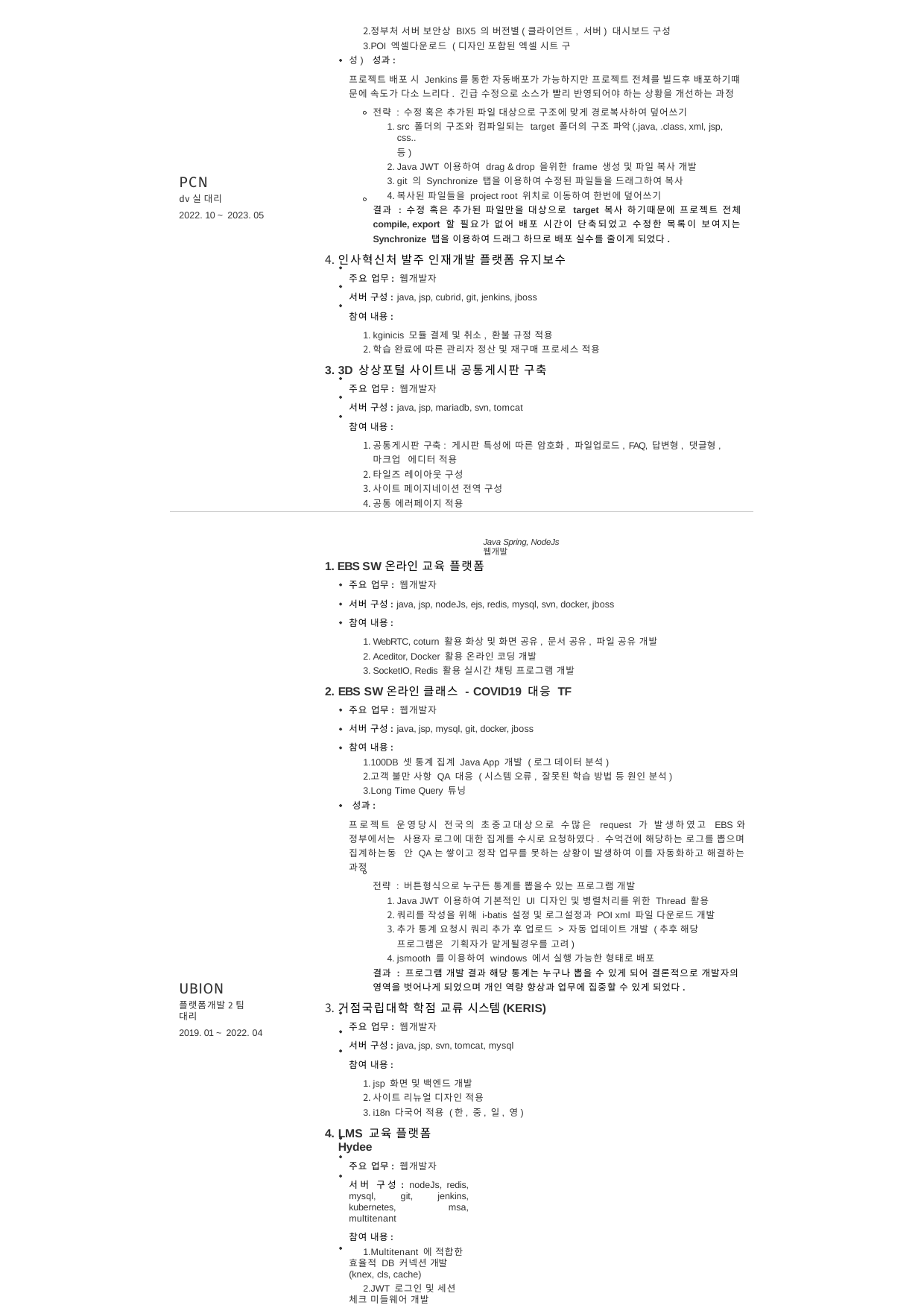

정부처 서버 보안상 BIX5 의 버전별(클라이언트, 서버) 대시보드 구성
POI 엑셀다운로드 (디자인 포함된 엑셀 시트 구성)  성과:
프로젝트 배포 시 Jenkins를 통한 자동배포가 가능하지만 프로젝트 전체를 빌드후 배포하기떄  문에 속도가 다소 느리다. 긴급 수정으로 소스가 빨리 반영되어야 하는 상황을 개선하는 과정
전략 : 수정 혹은 추가된 파일 대상으로 구조에 맞게 경로복사하여 덮어쓰기
src 폴더의 구조와 컴파일되는 target 폴더의 구조 파악(.java, .class, xml, jsp, css..
등)
Java JWT 이용하여 drag & drop 을위한 frame 생성 및 파일 복사 개발
git 의 Synchronize 탭을 이용하여 수정된 파일들을 드래그하여 복사
복사된 파일들을 project root 위치로 이동하여 한번에 덮어쓰기
결과 : 수정 혹은 추가된 파일만을 대상으로 target 복사 하기때문에 프로젝트 전체  compile, export 할 필요가 없어 배포 시간이 단축되었고 수정한 목록이 보여지는  Synchronize 탭을 이용하여 드래그 하므로 배포 실수를 줄이게 되었다.
인사혁신처 발주 인재개발 플랫폼 유지보수
주요 업무: 웹개발자
서버 구성: java, jsp, cubrid, git, jenkins, jboss
참여 내용:
kginicis 모듈 결제 및 취소, 환불 규정 적용
학습 완료에 따른 관리자 정산 및 재구매 프로세스 적용
3D 상상포털 사이트내 공통게시판 구축
주요 업무: 웹개발자
서버 구성: java, jsp, mariadb, svn, tomcat
참여 내용:
공통게시판 구축: 게시판 특성에 따른 암호화, 파일업로드, FAQ, 답변형, 댓글형, 마크업  에디터 적용
타일즈 레이아웃 구성
사이트 페이지네이션 전역 구성
공통 에러페이지 적용

PCN
dv실 대리
2022. 10 ~ 2023. 05

Java Spring, NodeJs 웹개발
EBS SW온라인 교육 플랫폼
주요 업무: 웹개발자
서버 구성: java, jsp, nodeJs, ejs, redis, mysql, svn, docker, jboss
참여 내용:
WebRTC, coturn 활용 화상 및 화면 공유, 문서 공유, 파일 공유 개발
Aceditor, Docker 활용 온라인 코딩 개발
SocketIO, Redis 활용 실시간 채팅 프로그램 개발
EBS SW온라인 클래스 - COVID19 대응 TF
주요 업무: 웹개발자
서버 구성: java, jsp, mysql, git, docker, jboss
참여 내용:
100DB 셋 통계 집계 Java App 개발 (로그 데이터 분석)
고객 불만 사항 QA 대응 (시스템 오류, 잘못된 학습 방법 등 원인 분석)
Long Time Query 튜닝  성과:
프로젝트 운영당시 전국의 초중고대상으로 수많은 request 가 발생하였고 EBS와 정부에서는  사용자 로그에 대한 집계를 수시로 요청하였다. 수억건에 해당하는 로그를 뽑으며 집계하는동  안 QA는 쌓이고 정작 업무를 못하는 상황이 발생하여 이를 자동화하고 해결하는 과정
전략 : 버튼형식으로 누구든 통계를 뽑을수 있는 프로그램 개발
Java JWT 이용하여 기본적인 UI 디자인 및 병렬처리를 위한 Thread 활용
쿼리를 작성을 위해 i-batis 설정 및 로그설정과 POI xml 파일 다운로드 개발
추가 통계 요청시 쿼리 추가 후 업로드 > 자동 업데이트 개발 (추후 해당 프로그램은  기획자가 맡게될경우를 고려)
jsmooth 를 이용하여 windows 에서 실행 가능한 형태로 배포
결과 : 프로그램 개발 결과 해당 통계는 누구나 뽑을 수 있게 되어 결론적으로 개발자의  영역을 벗어나게 되었으며 개인 역량 향상과 업무에 집중할 수 있게 되었다.
거점국립대학 학점 교류 시스템(KERIS)
주요 업무: 웹개발자
서버 구성: java, jsp, svn, tomcat, mysql
참여 내용:
jsp 화면 및 백엔드 개발
사이트 리뉴얼 디자인 적용
i18n 다국어 적용 (한, 중, 일, 영)
LMS 교육 플랫폼 Hydee
주요 업무: 웹개발자
서버 구성: nodeJs, redis, mysql, git, jenkins, kubernetes, msa, multitenant
참여 내용:
Multitenant 에 적합한 효율적 DB 커넥션 개발(knex, cls, cache)
JWT 로그인 및 세션 체크 미들웨어 개발
SocketIO, Redis 활용 실시간 퀴즈풀이 개발
온라인 교육 수업에 대한 설계, 예약, 뷰어 개발  성과:

UBION
플랫폼개발2팀 대리
2019. 01 ~ 2022. 04